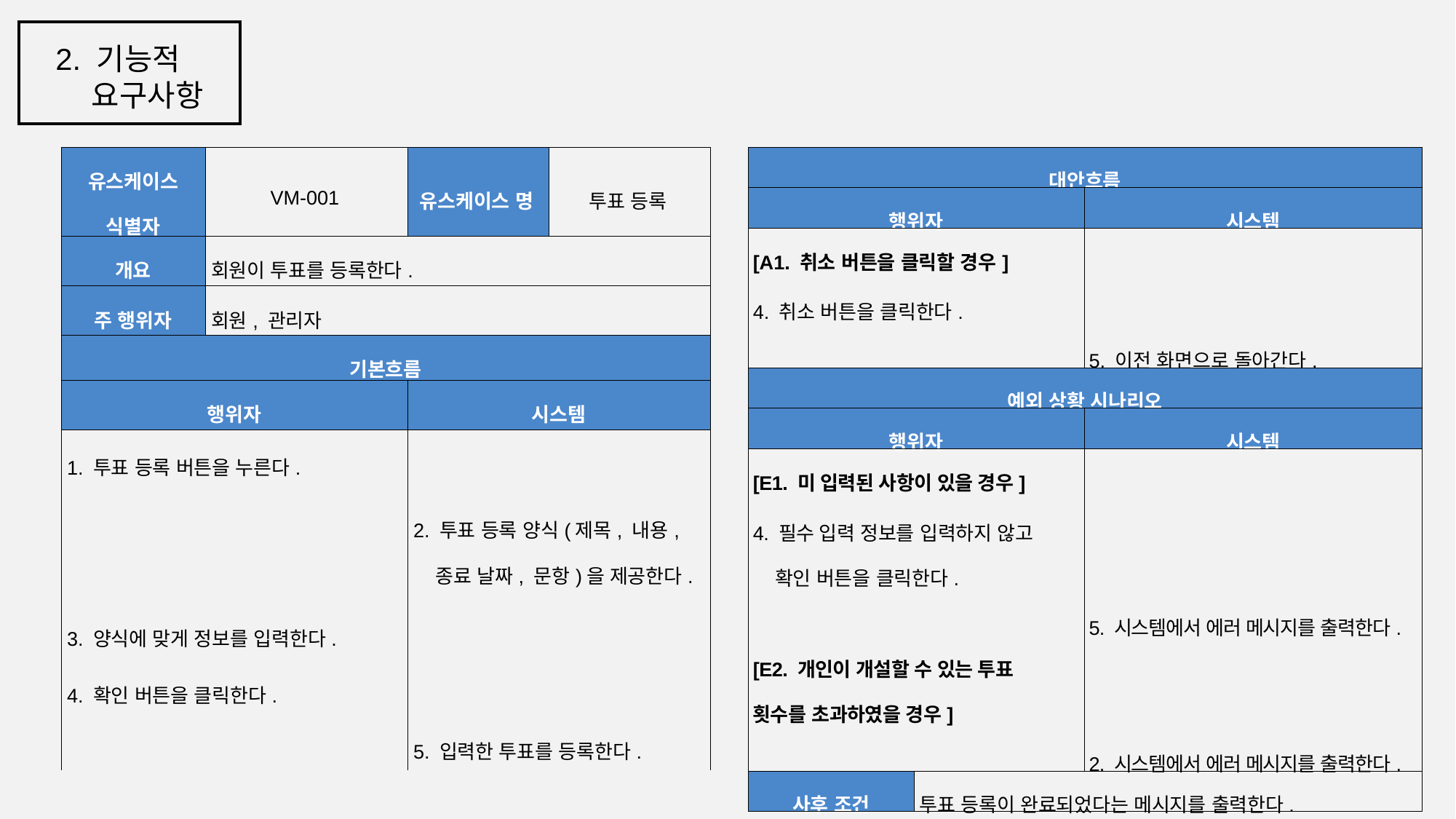

2. 기능적
      요구사항
| 대안흐름 |  |  |
| --- | --- | --- |
| 행위자 |  | 시스템 |
| [A1. 취소 버튼을 클릭할 경우] |  |  |
| 4. 취소 버튼을 클릭한다. |  |  |
|  |  | 5. 이전 화면으로 돌아간다. |
| 예외 상황 시나리오 |  |  |
| 행위자 |  | 시스템 |
| [E1. 미 입력된 사항이 있을 경우] |  |  |
| 4. 필수 입력 정보를 입력하지 않고 확인 버튼을 클릭한다. |  |  |
|  |  | 5. 시스템에서 에러 메시지를 출력한다. |
| [E2. 개인이 개설할 수 있는 투표 횟수를 초과하였을 경우] |  |  |
|  |  | 2. 시스템에서 에러 메시지를 출력한다. |
| 사후 조건 | 투표 등록이 완료되었다는 메시지를 출력한다. |  |
| 유스케이스 식별자 | VM-001 | 유스케이스 명 | 투표 등록 |
| --- | --- | --- | --- |
| 개요 | 회원이 투표를 등록한다. |  |  |
| 주 행위자 | 회원, 관리자 |  |  |
| 기본흐름 |  |  |  |
| 행위자 |  | 시스템 |  |
| 1. 투표 등록 버튼을 누른다. |  |  |  |
|  |  | 2. 투표 등록 양식(제목, 내용, 종료 날짜, 문항)을 제공한다. |  |
| 3. 양식에 맞게 정보를 입력한다. |  |  |  |
| 4. 확인 버튼을 클릭한다. |  |  |  |
|  |  | 5. 입력한 투표를 등록한다. |  |